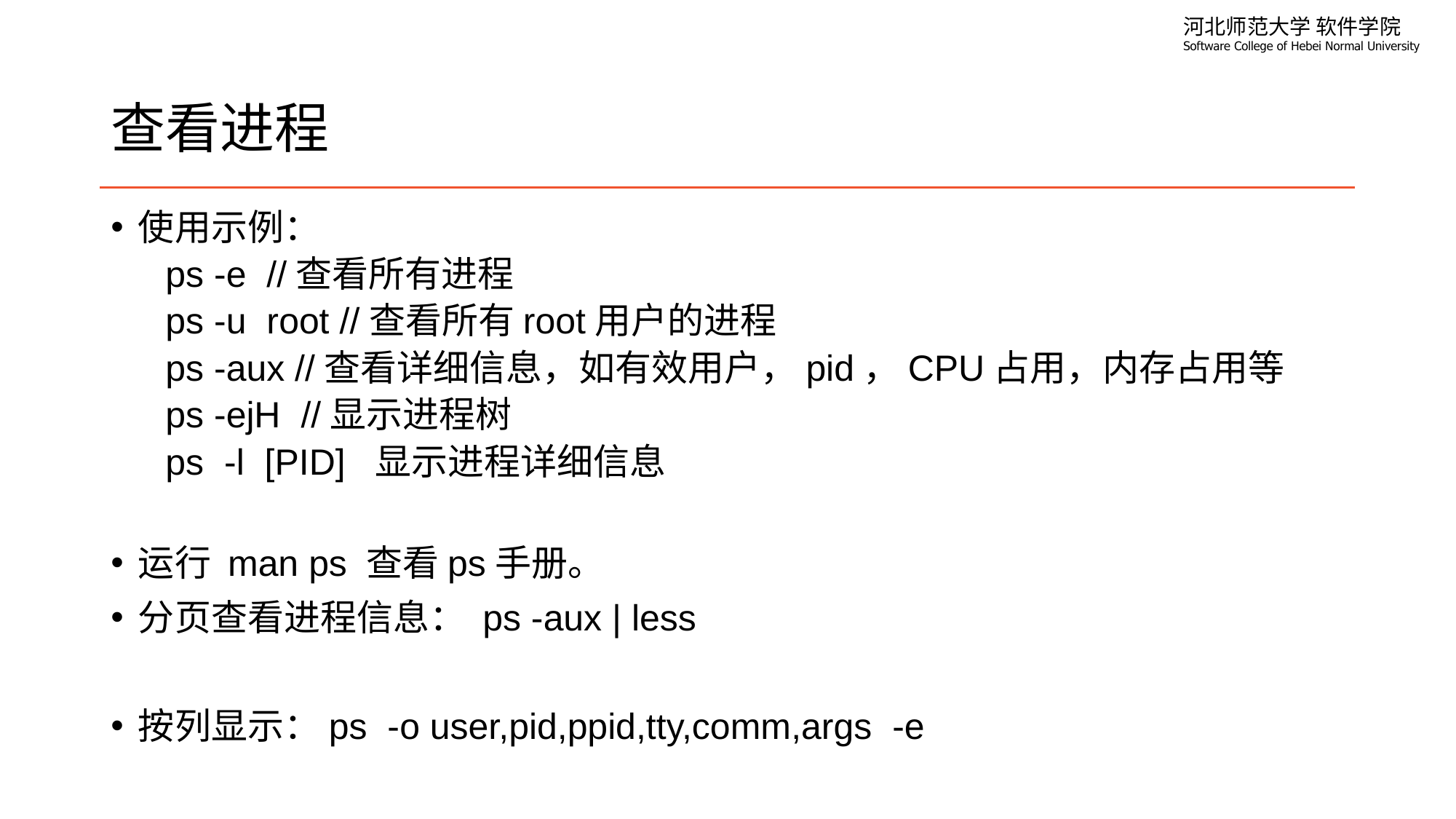

# 查看进程
使用示例：
ps -e  //查看所有进程
ps -u  root //查看所有root用户的进程
ps -aux //查看详细信息，如有效用户，pid，CPU占用，内存占用等
ps -ejH  //显示进程树
ps  -l  [PID]  显示进程详细信息

运行 man ps 查看ps手册。
分页查看进程信息： ps -aux | less

按列显示：ps  -o user,pid,ppid,tty,comm,args  -e